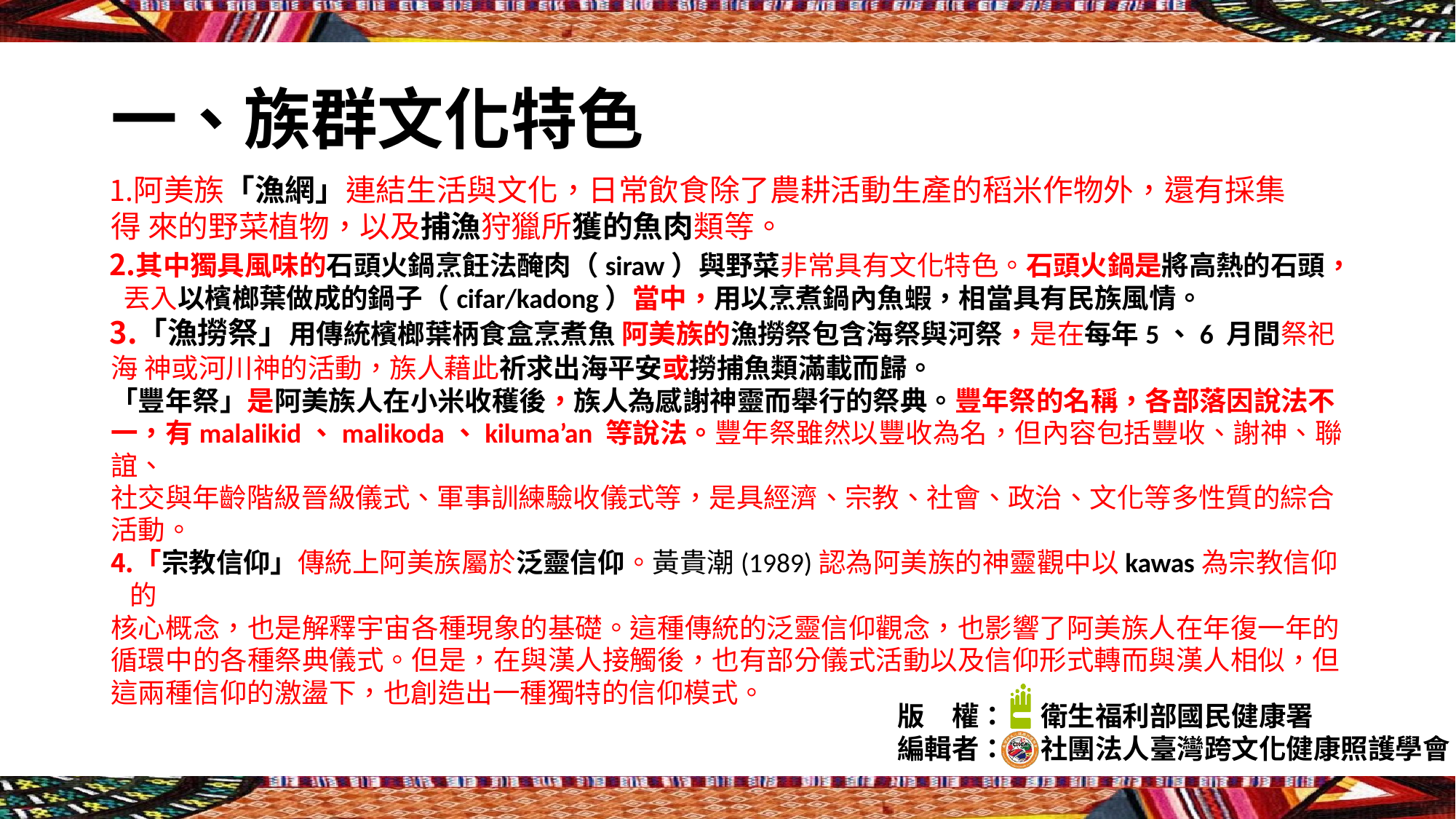

# 一、族群文化特色
阿美族「漁網」連結生活與文化，日常飲食除了農耕活動生產的稻米作物外，還有採集得 來的野菜植物，以及捕漁狩獵所獲的魚肉類等。
其中獨具風味的石頭火鍋烹飪法醃肉（siraw）與野菜非常具有文化特色。石頭火鍋是將高熱的石頭，  丟入以檳榔葉做成的鍋子（cifar/kadong）當中，用以烹煮鍋內魚蝦，相當具有民族風情。
「漁撈祭」用傳統檳榔葉柄食盒烹煮魚阿美族的漁撈祭包含海祭與河祭，是在每年5、6 月間祭祀海 神或河川神的活動，族人藉此祈求出海平安或撈捕魚類滿載而歸。
「豐年祭」是阿美族人在小米收穫後，族人為感謝神靈而舉行的祭典。豐年祭的名稱，各部落因說法不 一，有malalikid、malikoda、kiluma’an 等說法。豐年祭雖然以豐收為名，但內容包括豐收、謝神、聯誼、
社交與年齡階級晉級儀式、軍事訓練驗收儀式等，是具經濟、宗教、社會、政治、文化等多性質的綜合
活動。
「宗教信仰」傳統上阿美族屬於泛靈信仰。黃貴潮(1989)認為阿美族的神靈觀中以kawas為宗教信仰的
核心概念，也是解釋宇宙各種現象的基礎。這種傳統的泛靈信仰觀念，也影響了阿美族人在年復一年的 循環中的各種祭典儀式。但是，在與漢人接觸後，也有部分儀式活動以及信仰形式轉而與漢人相似，但 這兩種信仰的激盪下，也創造出一種獨特的信仰模式。

版
權：
衛生福利部國民健康署
社團法人臺灣跨文化健康照護學會
編輯者：